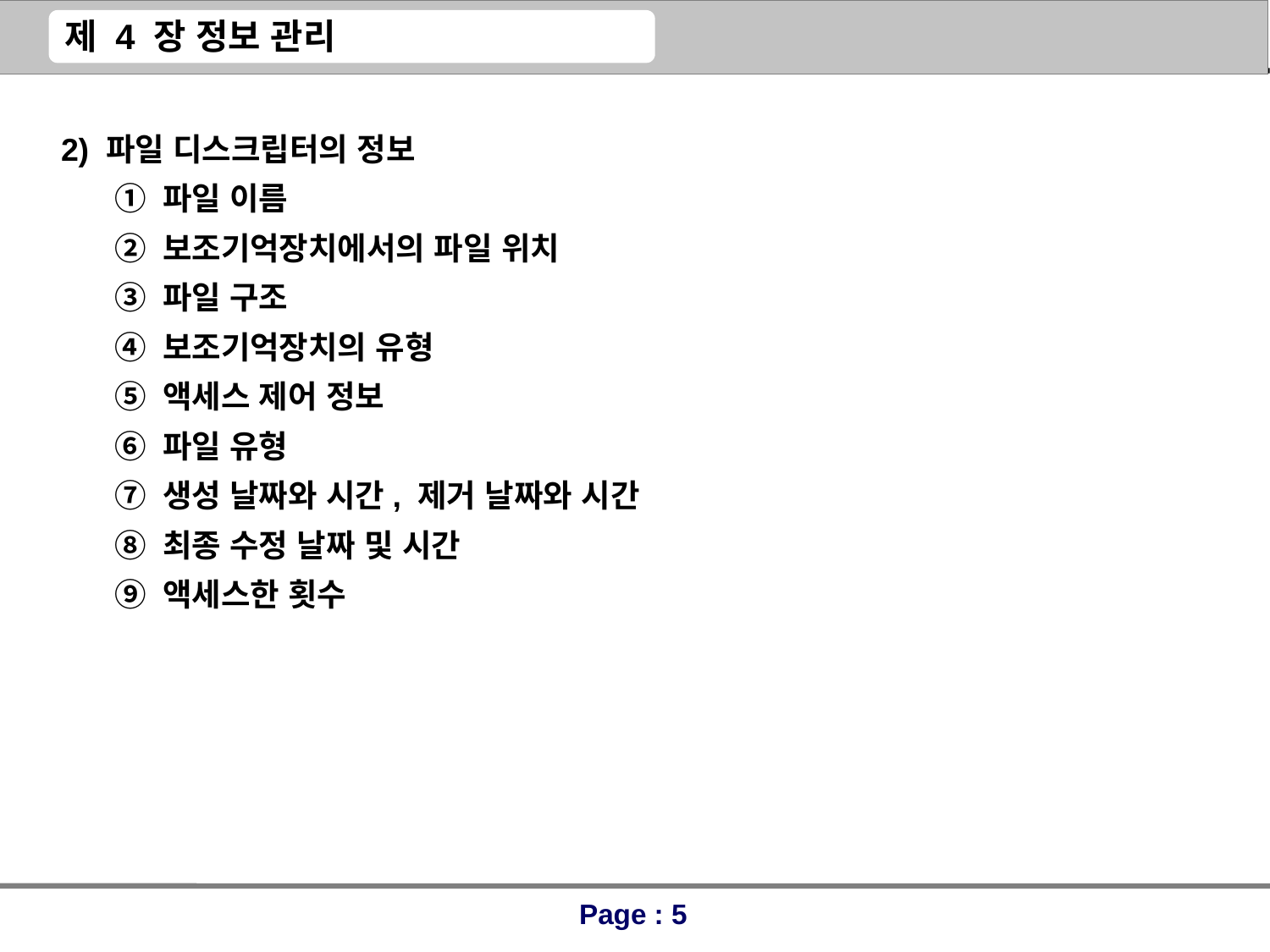

2) 파일 디스크립터의 정보
       ① 파일 이름
       ② 보조기억장치에서의 파일 위치
       ③ 파일 구조
       ④ 보조기억장치의 유형
       ⑤ 액세스 제어 정보
       ⑥ 파일 유형
       ⑦ 생성 날짜와 시간, 제거 날짜와 시간
       ⑧ 최종 수정 날짜 및 시간
       ⑨ 액세스한 횟수
Page : 5